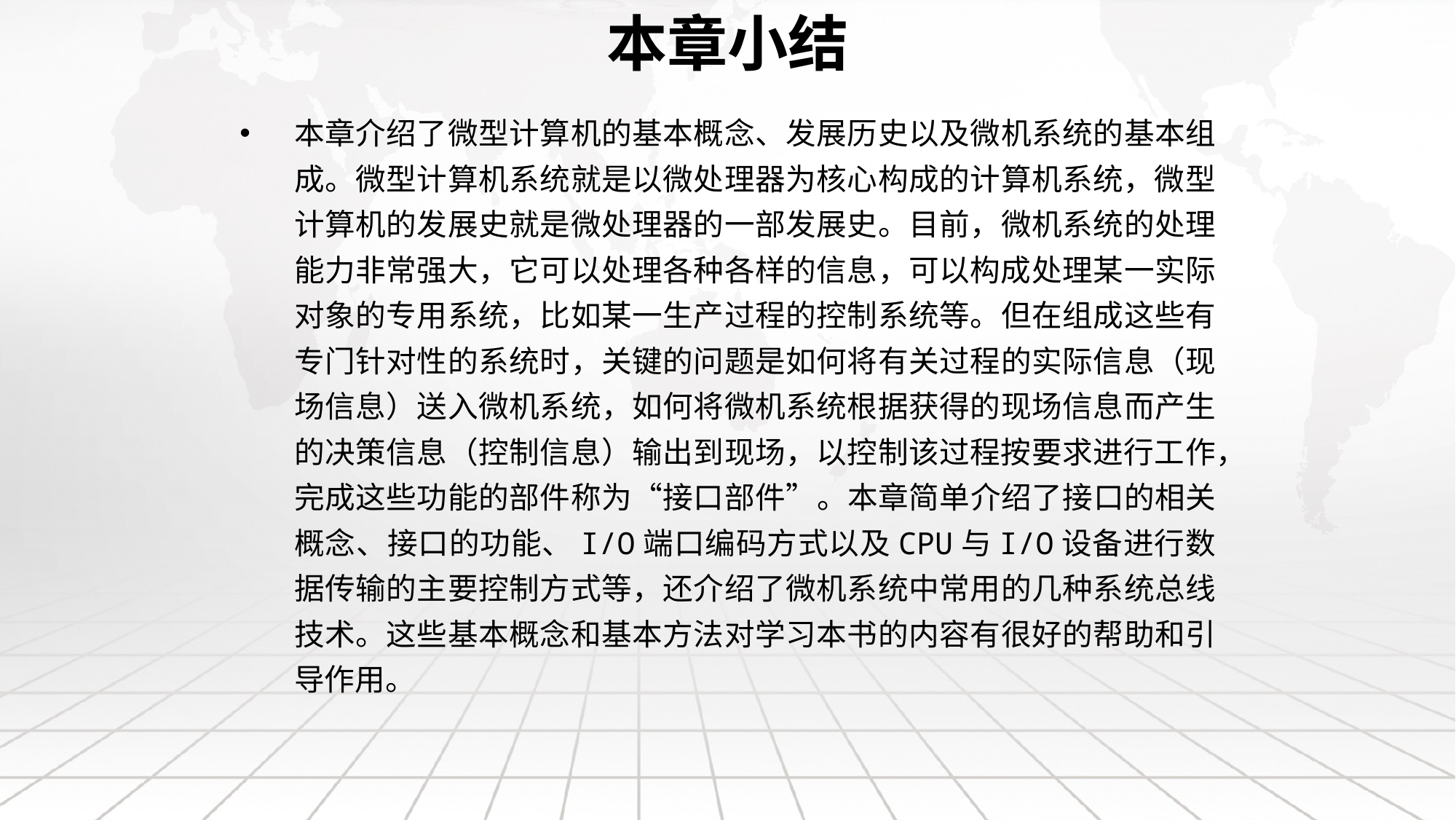

# 本章小结
本章介绍了微型计算机的基本概念、发展历史以及微机系统的基本组成。微型计算机系统就是以微处理器为核心构成的计算机系统，微型计算机的发展史就是微处理器的一部发展史。目前，微机系统的处理能力非常强大，它可以处理各种各样的信息，可以构成处理某一实际对象的专用系统，比如某一生产过程的控制系统等。但在组成这些有专门针对性的系统时，关键的问题是如何将有关过程的实际信息（现场信息）送入微机系统，如何将微机系统根据获得的现场信息而产生的决策信息（控制信息）输出到现场，以控制该过程按要求进行工作，完成这些功能的部件称为“接口部件”。本章简单介绍了接口的相关概念、接口的功能、I/O端口编码方式以及CPU与I/O设备进行数据传输的主要控制方式等，还介绍了微机系统中常用的几种系统总线技术。这些基本概念和基本方法对学习本书的内容有很好的帮助和引导作用。